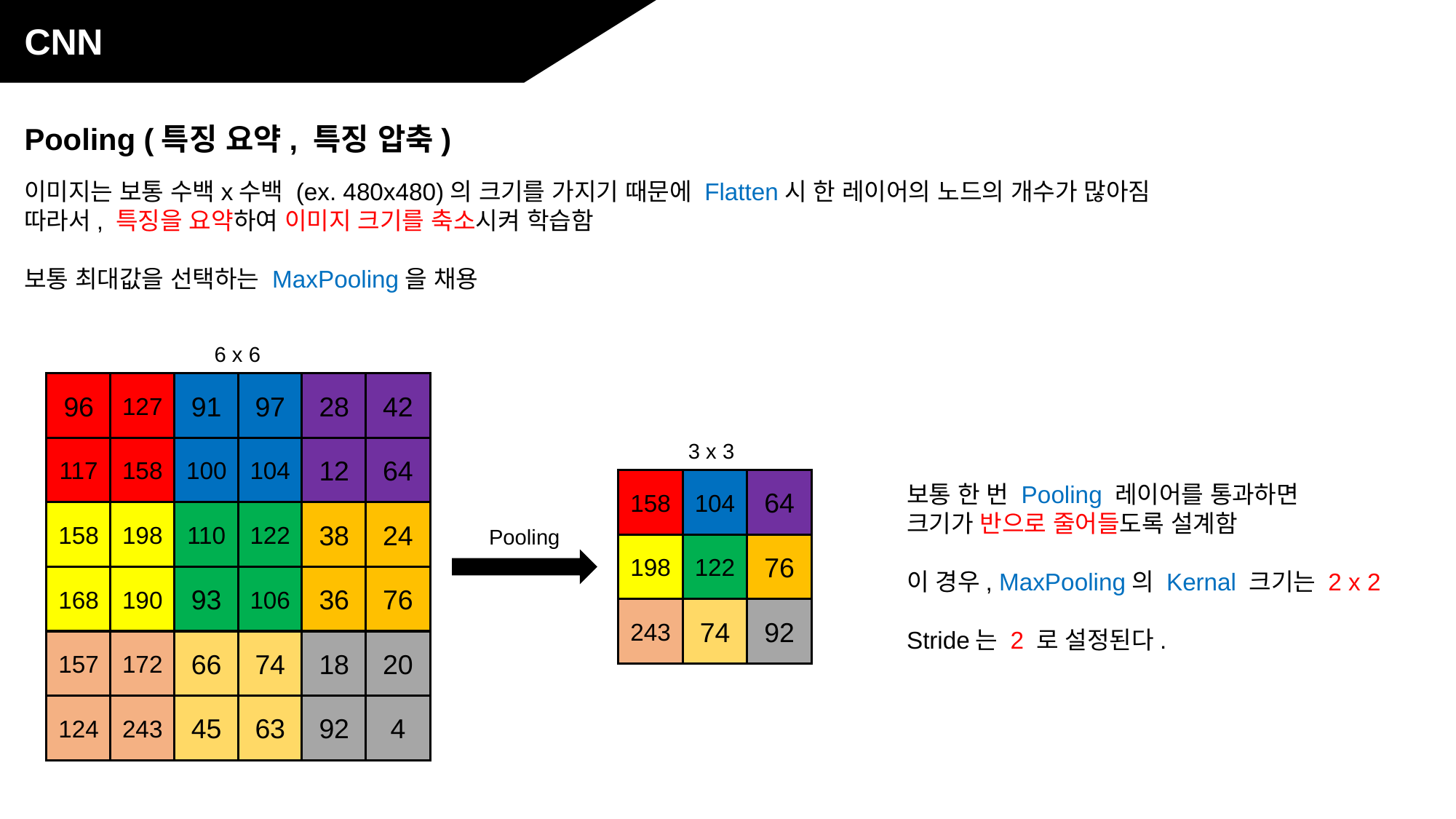

CNN
Pooling (특징 요약, 특징 압축)
이미지는 보통 수백x수백 (ex. 480x480)의 크기를 가지기 때문에 Flatten시 한 레이어의 노드의 개수가 많아짐
따라서, 특징을 요약하여 이미지 크기를 축소시켜 학습함

보통 최대값을 선택하는 MaxPooling을 채용
6 x 6
96
127
91
97
28
42
117
158
100
104
12
64
158
198
110
122
38
24
168
190
93
106
36
76
157
172
66
74
18
20
124
243
45
63
92
4
3 x 3
158
104
64
198
122
76
243
74
92
보통 한 번 Pooling 레이어를 통과하면
크기가 반으로 줄어들도록 설계함

이 경우, MaxPooling의 Kernal 크기는 2 x 2

Stride는 2 로 설정된다.
Pooling